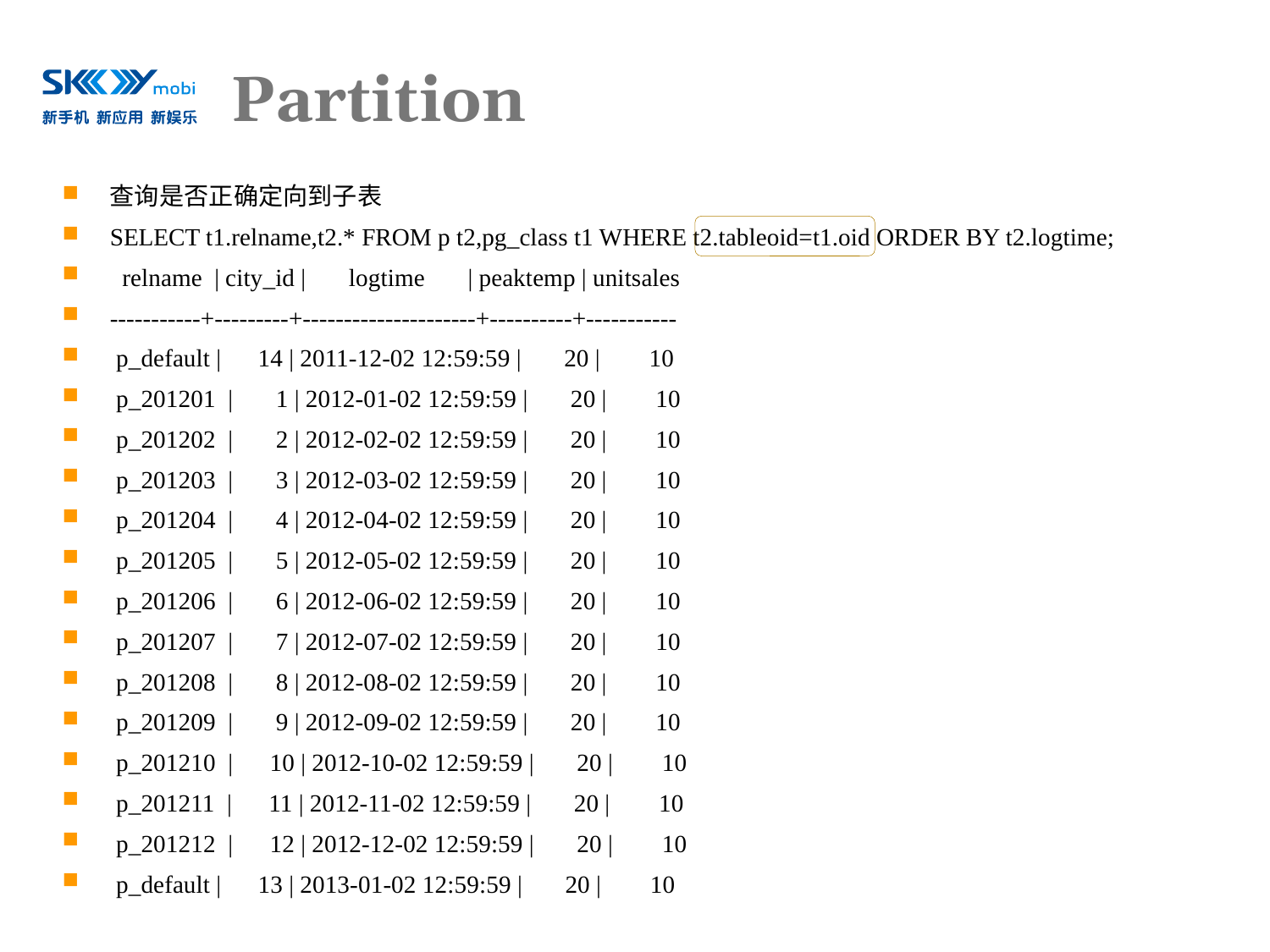

# Partition
查询是否正确定向到子表
SELECT t1.relname,t2.* FROM p t2,pg_class t1 WHERE t2.tableoid=t1.oid ORDER BY t2.logtime;
  relname  | city_id |       logtime       | peaktemp | unitsales
-----------+---------+---------------------+----------+-----------
 p_default |      14 | 2011-12-02 12:59:59 |       20 |        10
 p_201201  |       1 | 2012-01-02 12:59:59 |       20 |        10
 p_201202  |       2 | 2012-02-02 12:59:59 |       20 |        10
 p_201203  |       3 | 2012-03-02 12:59:59 |       20 |        10
 p_201204  |       4 | 2012-04-02 12:59:59 |       20 |        10
 p_201205  |       5 | 2012-05-02 12:59:59 |       20 |        10
 p_201206  |       6 | 2012-06-02 12:59:59 |       20 |        10
 p_201207  |       7 | 2012-07-02 12:59:59 |       20 |        10
 p_201208  |       8 | 2012-08-02 12:59:59 |       20 |        10
 p_201209  |       9 | 2012-09-02 12:59:59 |       20 |        10
 p_201210  |      10 | 2012-10-02 12:59:59 |       20 |        10
 p_201211  |      11 | 2012-11-02 12:59:59 |       20 |        10
 p_201212  |      12 | 2012-12-02 12:59:59 |       20 |        10
 p_default |      13 | 2013-01-02 12:59:59 |       20 |        10